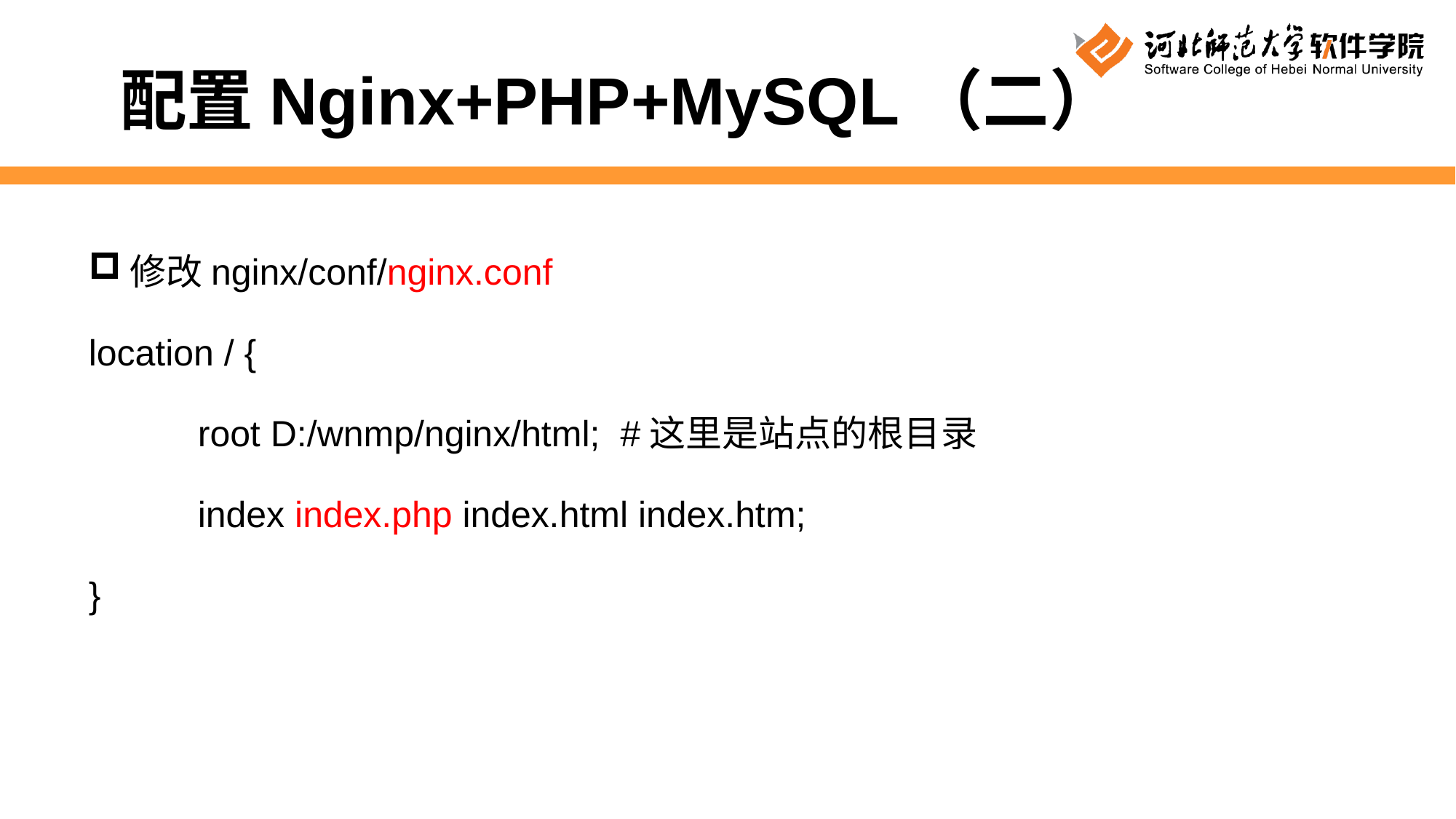

配置Nginx+PHP+MySQL（二）
修改nginx/conf/nginx.conf
location / {
  	root D:/wnmp/nginx/html;  #这里是站点的根目录
  	index index.php index.html index.htm;
}